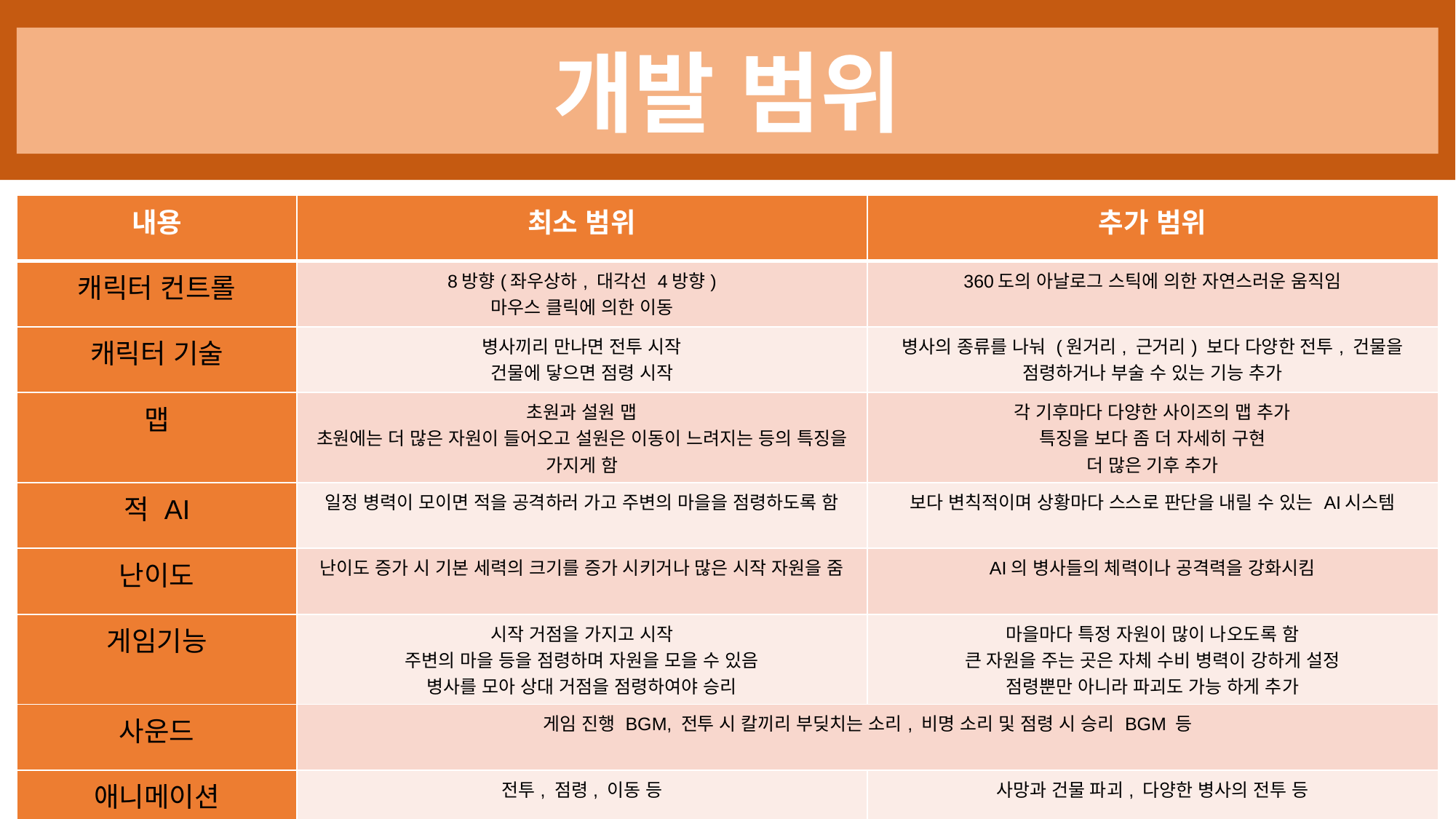

개발 범위
| 내용 | 최소 범위 | 추가 범위 |
| --- | --- | --- |
| 캐릭터 컨트롤 | 8방향(좌우상하, 대각선 4방향) 마우스 클릭에 의한 이동 | 360도의 아날로그 스틱에 의한 자연스러운 움직임 |
| 캐릭터 기술 | 병사끼리 만나면 전투 시작 건물에 닿으면 점령 시작 | 병사의 종류를 나눠 (원거리, 근거리) 보다 다양한 전투, 건물을 점령하거나 부술 수 있는 기능 추가 |
| 맵 | 초원과 설원 맵 초원에는 더 많은 자원이 들어오고 설원은 이동이 느려지는 등의 특징을 가지게 함 | 각 기후마다 다양한 사이즈의 맵 추가 특징을 보다 좀 더 자세히 구현 더 많은 기후 추가 |
| 적 AI | 일정 병력이 모이면 적을 공격하러 가고 주변의 마을을 점령하도록 함 | 보다 변칙적이며 상황마다 스스로 판단을 내릴 수 있는 AI시스템 |
| 난이도 | 난이도 증가 시 기본 세력의 크기를 증가 시키거나 많은 시작 자원을 줌 | AI의 병사들의 체력이나 공격력을 강화시킴 |
| 게임기능 | 시작 거점을 가지고 시작 주변의 마을 등을 점령하며 자원을 모을 수 있음 병사를 모아 상대 거점을 점령하여야 승리 | 마을마다 특정 자원이 많이 나오도록 함 큰 자원을 주는 곳은 자체 수비 병력이 강하게 설정 점령뿐만 아니라 파괴도 가능 하게 추가 |
| 사운드 | 게임 진행 BGM, 전투 시 칼끼리 부딪치는 소리, 비명 소리 및 점령 시 승리 BGM 등 |  |
| 애니메이션 | 전투, 점령, 이동 등 | 사망과 건물 파괴, 다양한 병사의 전투 등 |